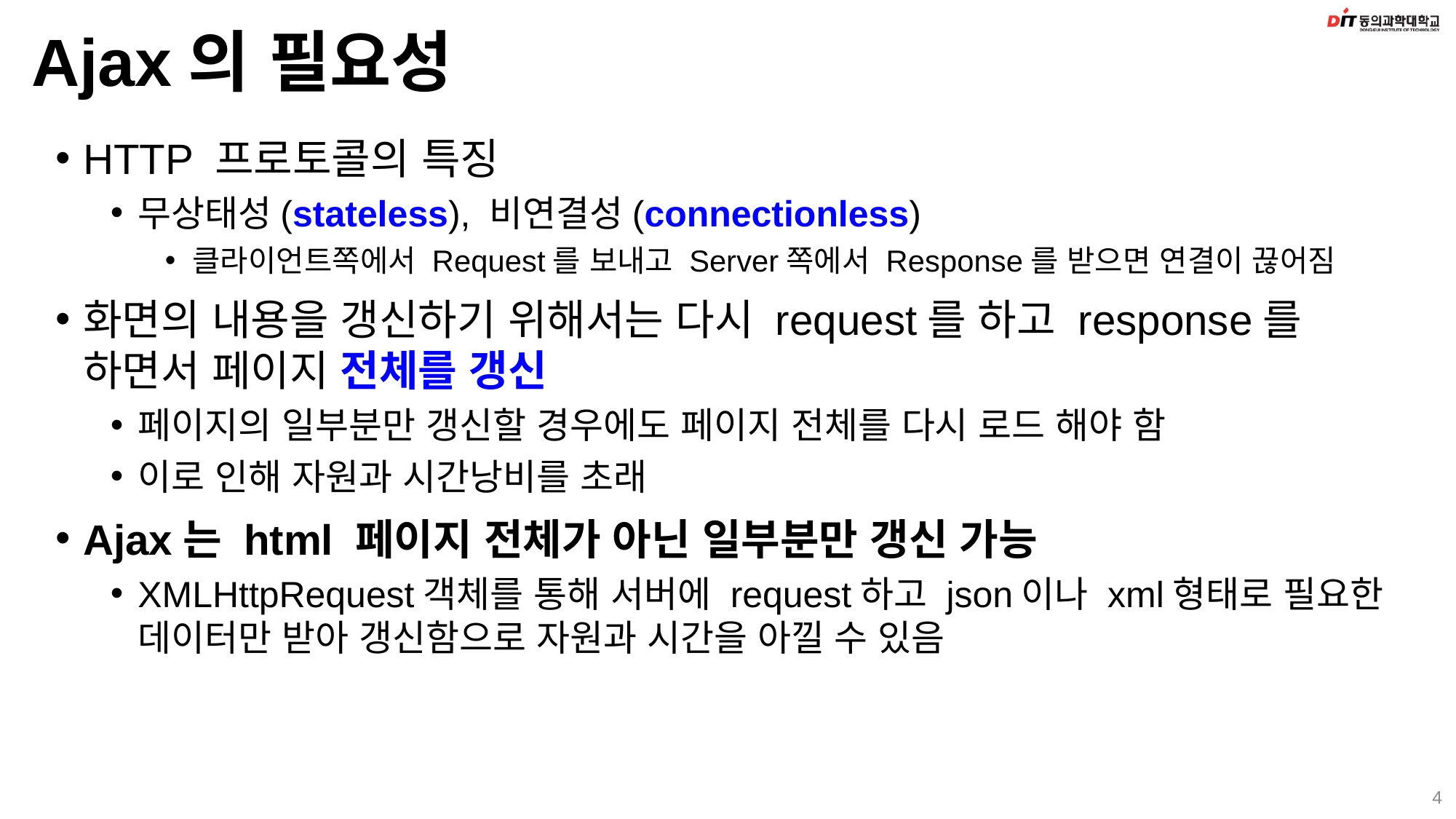

# Ajax의 필요성
HTTP 프로토콜의 특징
무상태성(stateless), 비연결성(connectionless)
클라이언트쪽에서 Request를 보내고 Server쪽에서 Response를 받으면 연결이 끊어짐
화면의 내용을 갱신하기 위해서는 다시 request를 하고 response를 하면서 페이지 전체를 갱신
페이지의 일부분만 갱신할 경우에도 페이지 전체를 다시 로드 해야 함
이로 인해 자원과 시간낭비를 초래
Ajax는 html 페이지 전체가 아닌 일부분만 갱신 가능
XMLHttpRequest객체를 통해 서버에 request하고 json이나 xml형태로 필요한 데이터만 받아 갱신함으로 자원과 시간을 아낄 수 있음
4